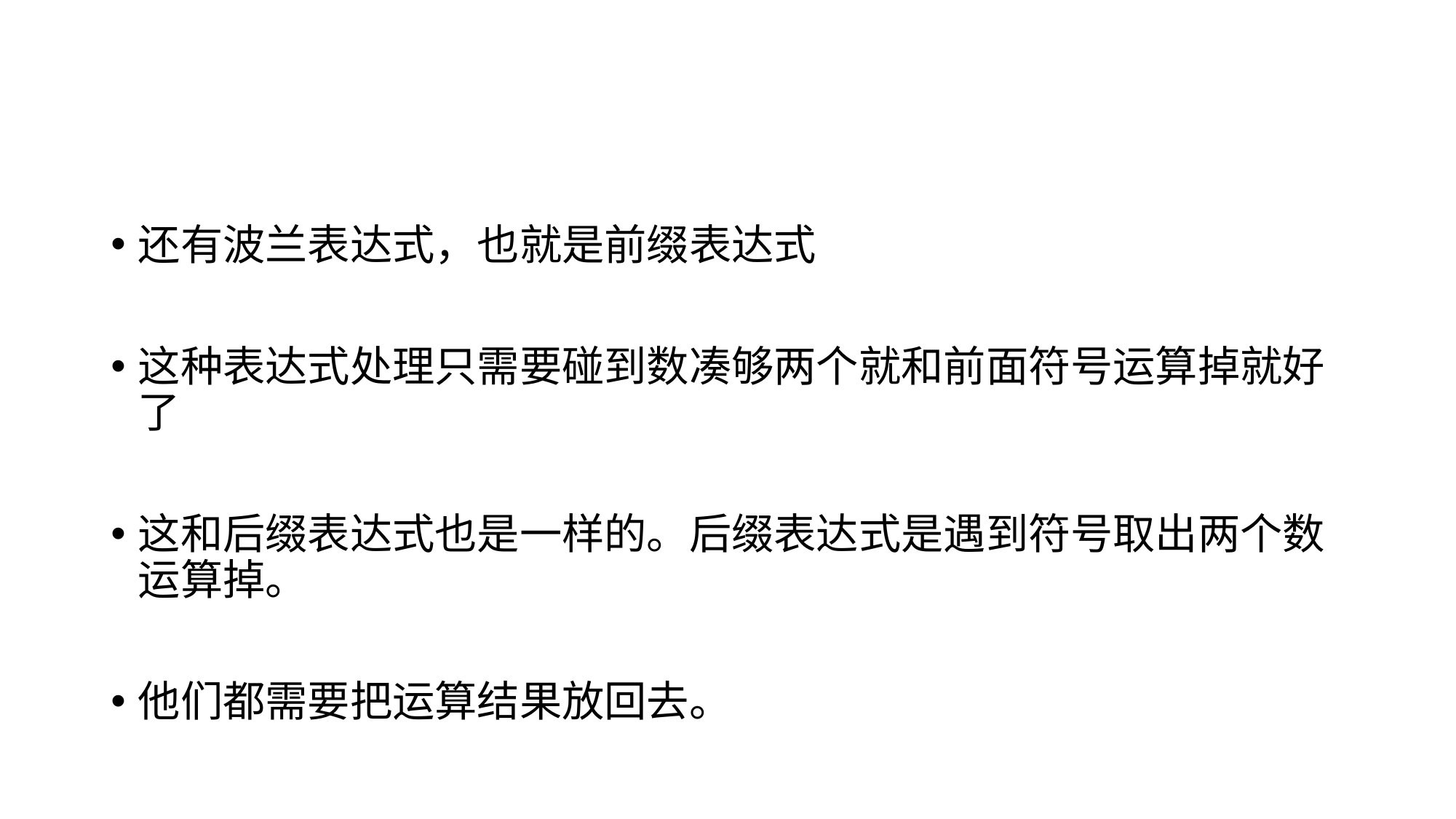

还有波兰表达式，也就是前缀表达式

这种表达式处理只需要碰到数凑够两个就和前面符号运算掉就好了

这和后缀表达式也是一样的。后缀表达式是遇到符号取出两个数运算掉。

他们都需要把运算结果放回去。